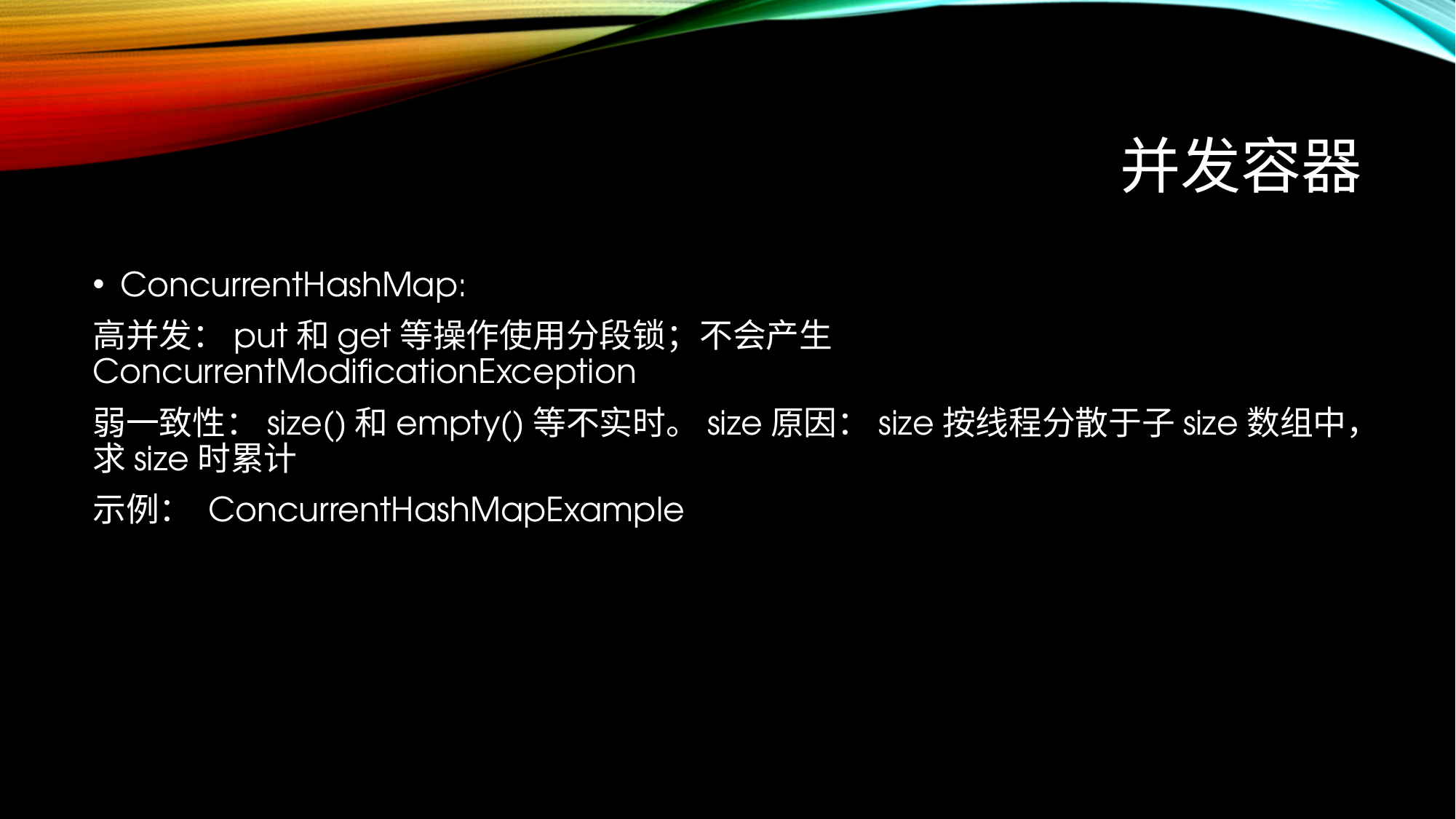

# 并发容器
ConcurrentHashMap:
高并发：put和get等操作使用分段锁；不会产生ConcurrentModificationException
弱一致性：size()和empty()等不实时。size原因：size按线程分散于子size数组中，求size时累计
示例： ConcurrentHashMapExample